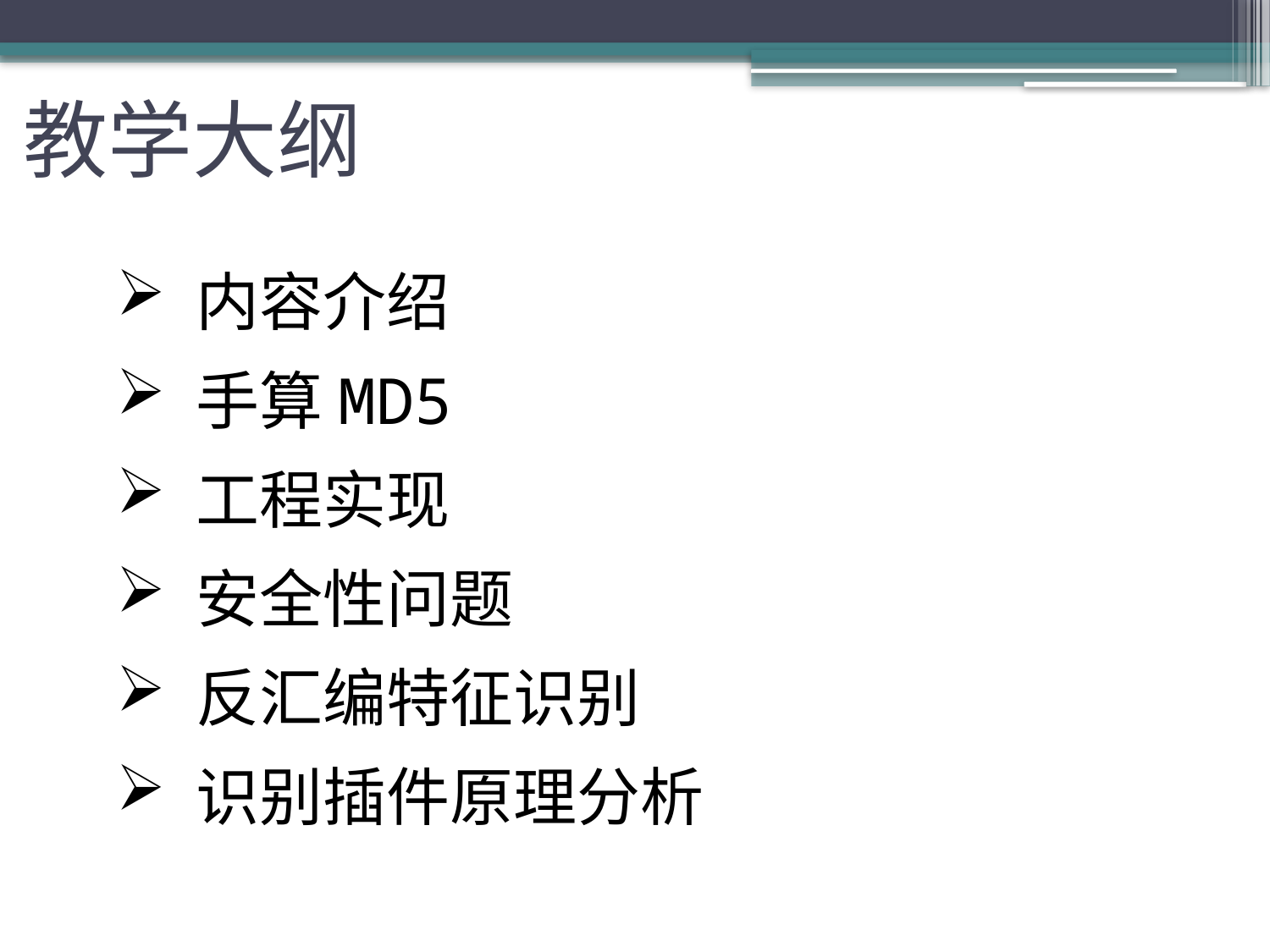

# 教学大纲
 内容介绍
 手算MD5
 工程实现
 安全性问题
 反汇编特征识别
 识别插件原理分析